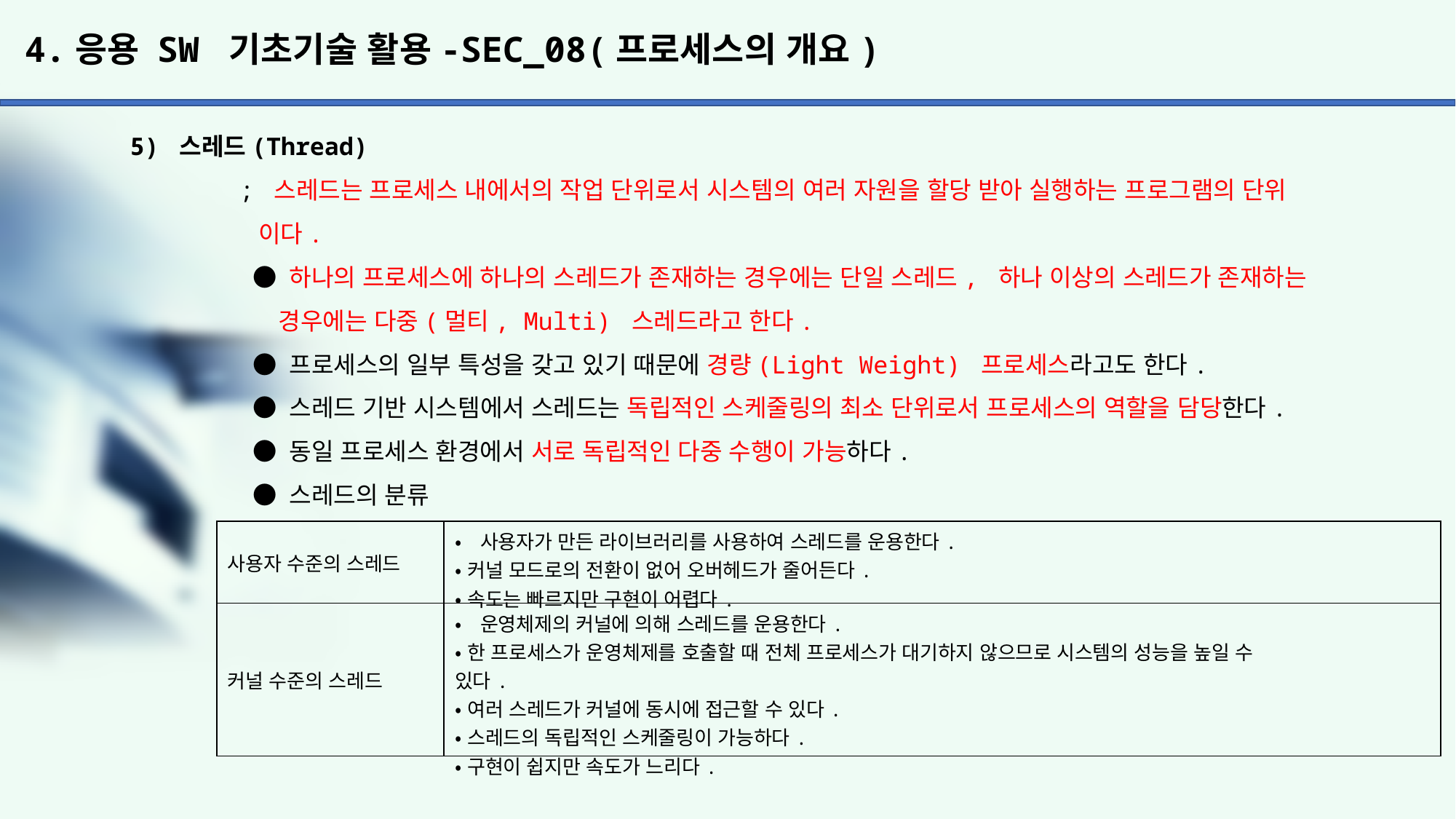

# 4.응용 SW 기초기술 활용-SEC_08(프로세스의 개요)
5) 스레드(Thread)
	; 스레드는 프로세스 내에서의 작업 단위로서 시스템의 여러 자원을 할당 받아 실행하는 프로그램의 단위
	  이다.
	  ● 하나의 프로세스에 하나의 스레드가 존재하는 경우에는 단일 스레드, 하나 이상의 스레드가 존재하는
	     경우에는 다중(멀티, Multi) 스레드라고 한다.
	  ● 프로세스의 일부 특성을 갖고 있기 때문에 경량(Light Weight) 프로세스라고도 한다.
	  ● 스레드 기반 시스템에서 스레드는 독립적인 스케줄링의 최소 단위로서 프로세스의 역할을 담당한다.
	  ● 동일 프로세스 환경에서 서로 독립적인 다중 수행이 가능하다.
	  ● 스레드의 분류
| 사용자 수준의 스레드 | •사용자가 만든 라이브러리를 사용하여 스레드를 운용한다. •커널 모드로의 전환이 없어 오버헤드가 줄어든다. •속도는 빠르지만 구현이 어렵다. |
| --- | --- |
| 커널 수준의 스레드 | •운영체제의 커널에 의해 스레드를 운용한다. •한 프로세스가 운영체제를 호출할 때 전체 프로세스가 대기하지 않으므로 시스템의 성능을 높일 수 있다. •여러 스레드가 커널에 동시에 접근할 수 있다. •스레드의 독립적인 스케줄링이 가능하다. •구현이 쉽지만 속도가 느리다. |